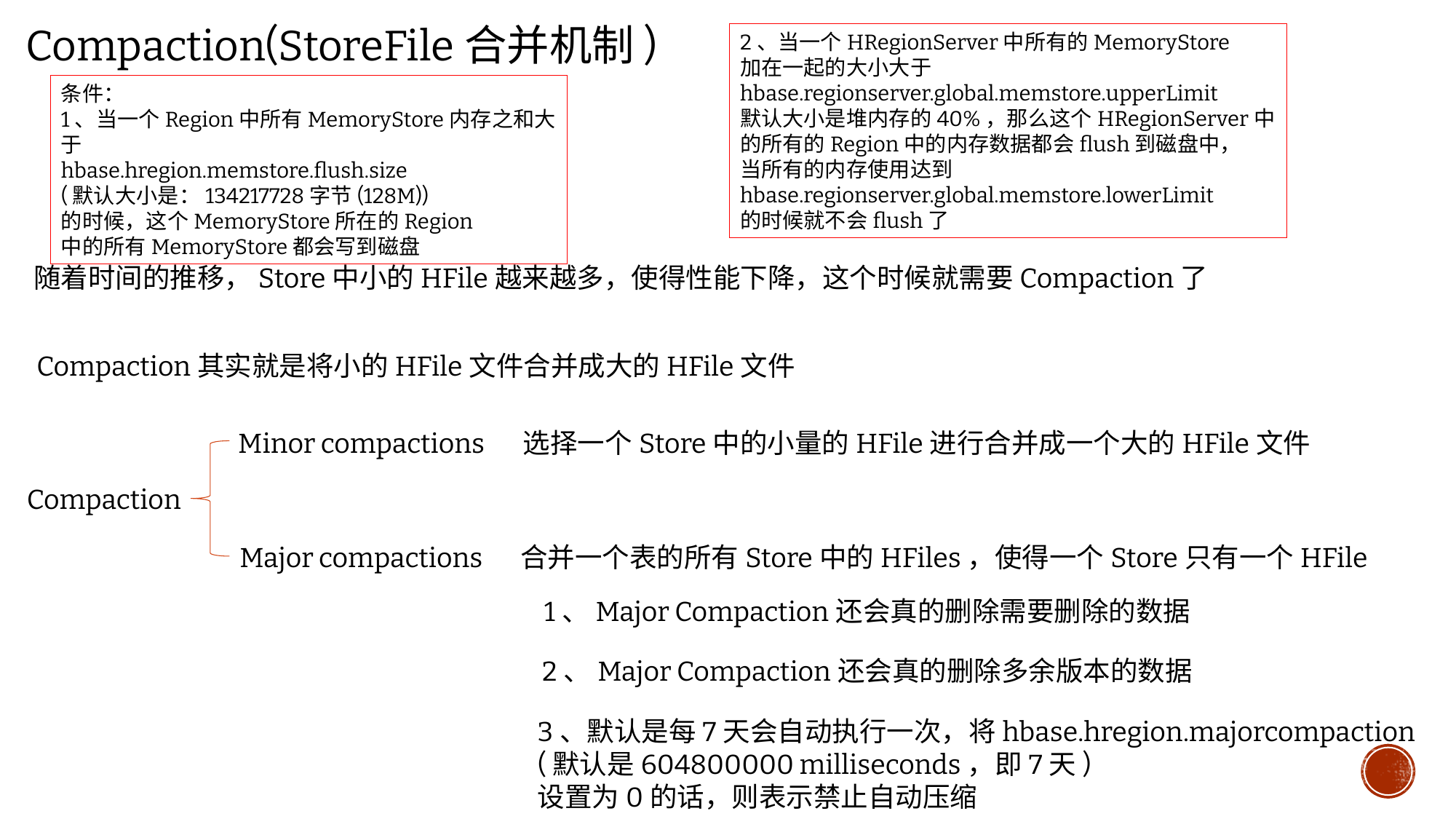

Compaction(StoreFile合并机制)
2、当一个HRegionServer中所有的MemoryStore
加在一起的大小大于
hbase.regionserver.global.memstore.upperLimit
默认大小是堆内存的40%，那么这个HRegionServer中
的所有的Region中的内存数据都会flush到磁盘中，
当所有的内存使用达到
hbase.regionserver.global.memstore.lowerLimit
的时候就不会flush了
条件：
1、当一个Region中所有MemoryStore内存之和大于
hbase.hregion.memstore.flush.size
(默认大小是：134217728字节(128M))
的时候，这个MemoryStore所在的Region
中的所有MemoryStore都会写到磁盘
随着时间的推移，Store中小的HFile越来越多，使得性能下降，这个时候就需要Compaction了
Compaction其实就是将小的HFile文件合并成大的HFile文件
Minor compactions
选择一个Store中的小量的HFile进行合并成一个大的HFile文件

Compaction
Major compactions
合并一个表的所有Store中的HFiles，使得一个Store只有一个HFile
1、Major Compaction还会真的删除需要删除的数据
2、Major Compaction还会真的删除多余版本的数据
3、默认是每7天会自动执行一次，将hbase.hregion.majorcompaction
(默认是604800000 milliseconds，即7天)
设置为0的话，则表示禁止自动压缩